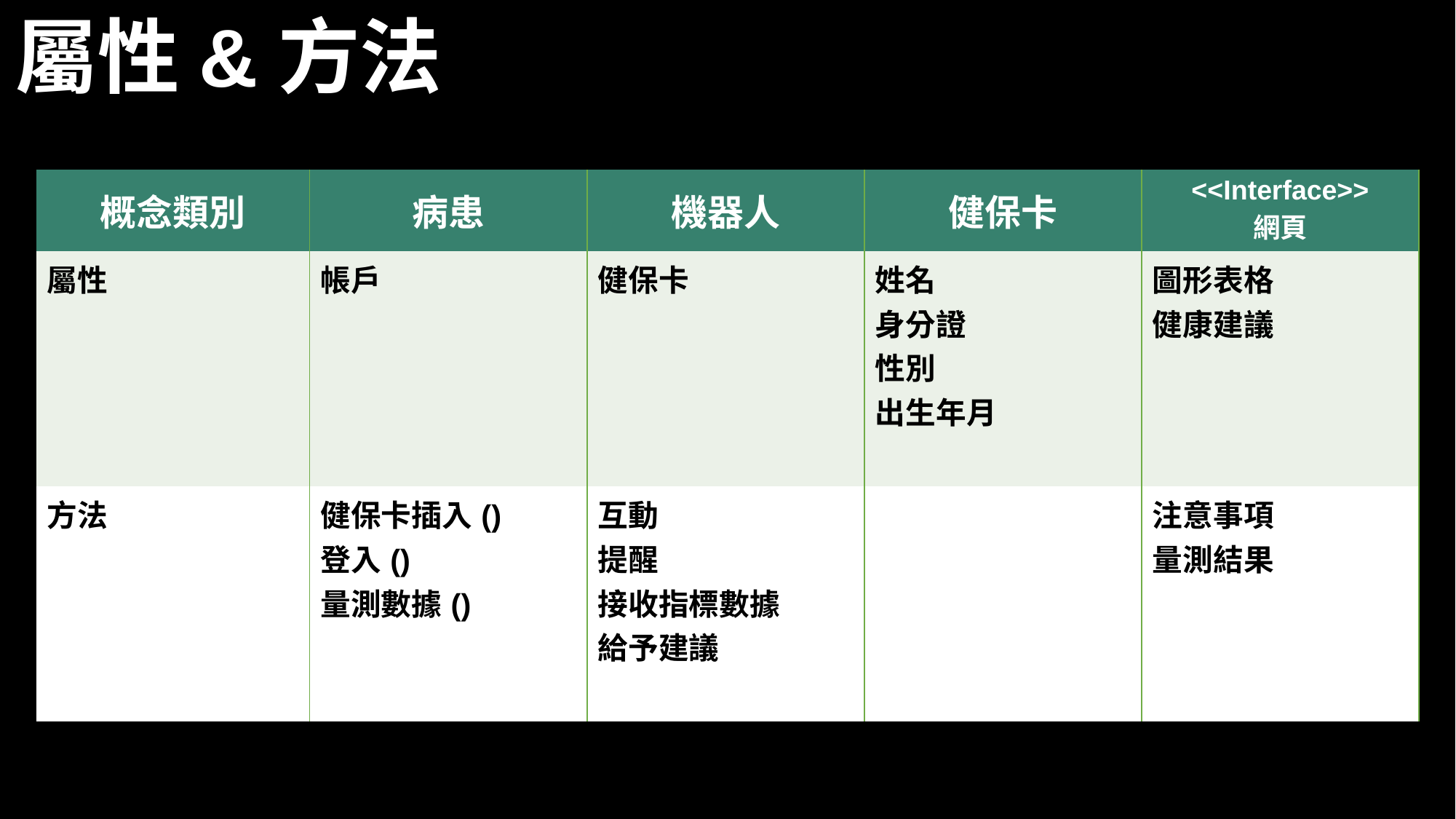

屬性&方法
| 概念類別 | 病患 | 機器人 | 健保卡 | <<Interface>> 網頁 |
| --- | --- | --- | --- | --- |
| 屬性 | 帳戶 | 健保卡 | 姓名 身分證 性別 出生年月 | 圖形表格 健康建議 |
| 方法 | 健保卡插入() 登入() 量測數據() | 互動 提醒 接收指標數據 給予建議 |  | 注意事項 量測結果 |